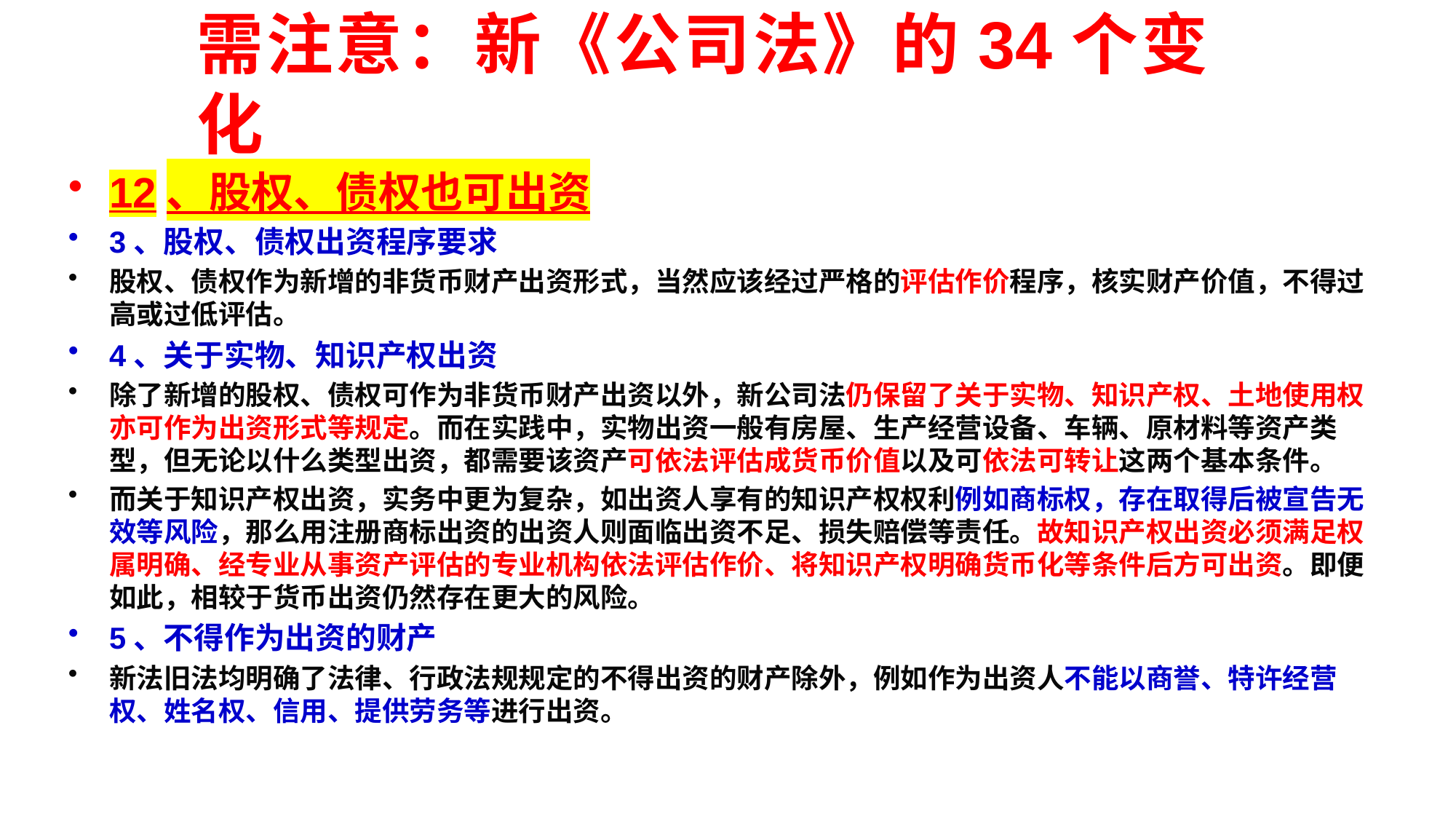

# 需注意：新《公司法》的34个变化
12、股权、债权也可出资
3、股权、债权出资程序要求
股权、债权作为新增的非货币财产出资形式，当然应该经过严格的评估作价程序，核实财产价值，不得过高或过低评估。
4、关于实物、知识产权出资
除了新增的股权、债权可作为非货币财产出资以外，新公司法仍保留了关于实物、知识产权、土地使用权亦可作为出资形式等规定。而在实践中，实物出资一般有房屋、生产经营设备、车辆、原材料等资产类型，但无论以什么类型出资，都需要该资产可依法评估成货币价值以及可依法可转让这两个基本条件。
而关于知识产权出资，实务中更为复杂，如出资人享有的知识产权权利例如商标权，存在取得后被宣告无效等风险，那么用注册商标出资的出资人则面临出资不足、损失赔偿等责任。故知识产权出资必须满足权属明确、经专业从事资产评估的专业机构依法评估作价、将知识产权明确货币化等条件后方可出资。即便如此，相较于货币出资仍然存在更大的风险。
5、不得作为出资的财产
新法旧法均明确了法律、行政法规规定的不得出资的财产除外，例如作为出资人不能以商誉、特许经营权、姓名权、信用、提供劳务等进行出资。